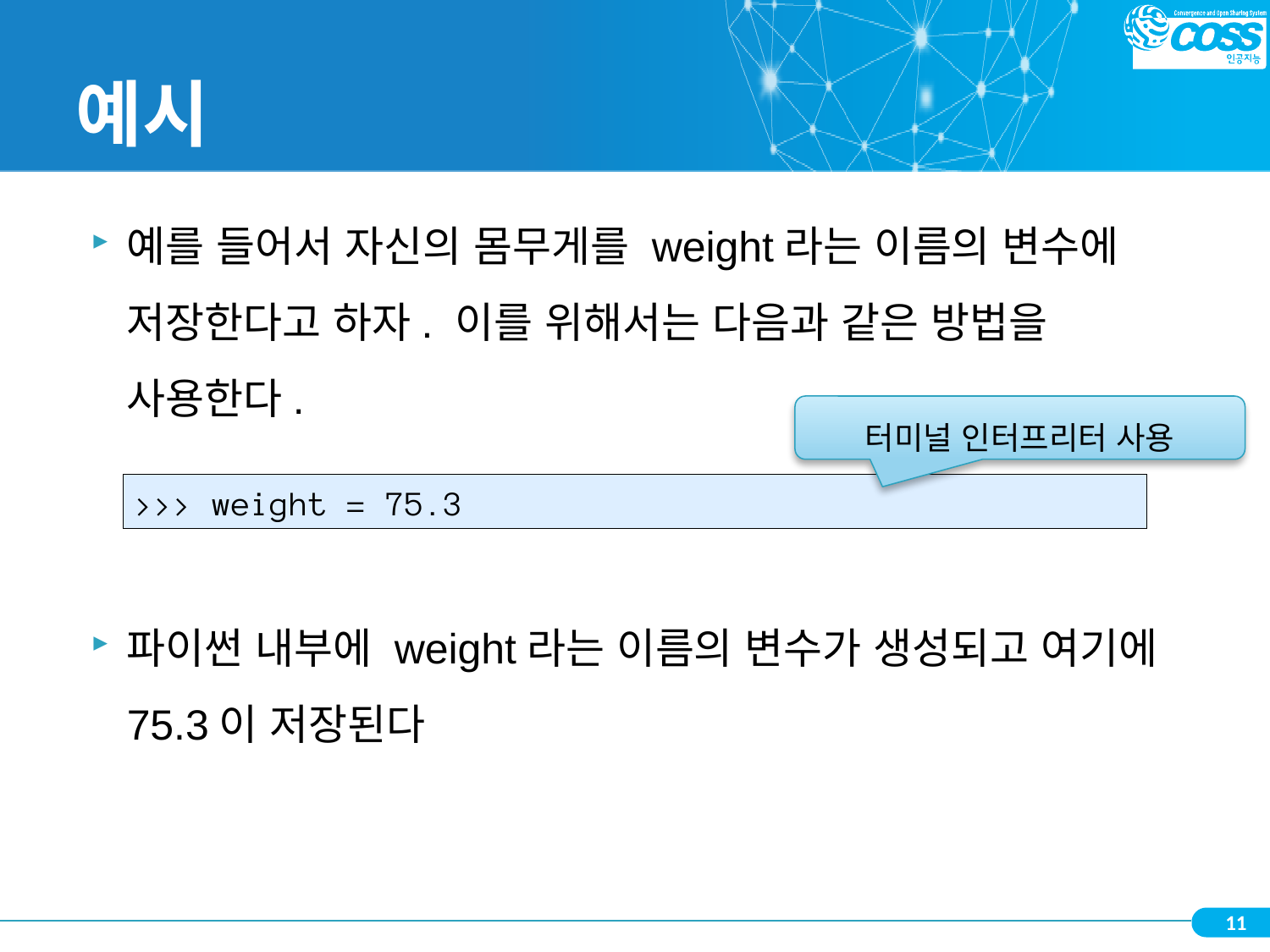

# 예시
예를 들어서 자신의 몸무게를 weight라는 이름의 변수에 저장한다고 하자. 이를 위해서는 다음과 같은 방법을 사용한다.

파이썬 내부에 weight라는 이름의 변수가 생성되고 여기에 75.3이 저장된다
터미널 인터프리터 사용
>>> weight = 75.3